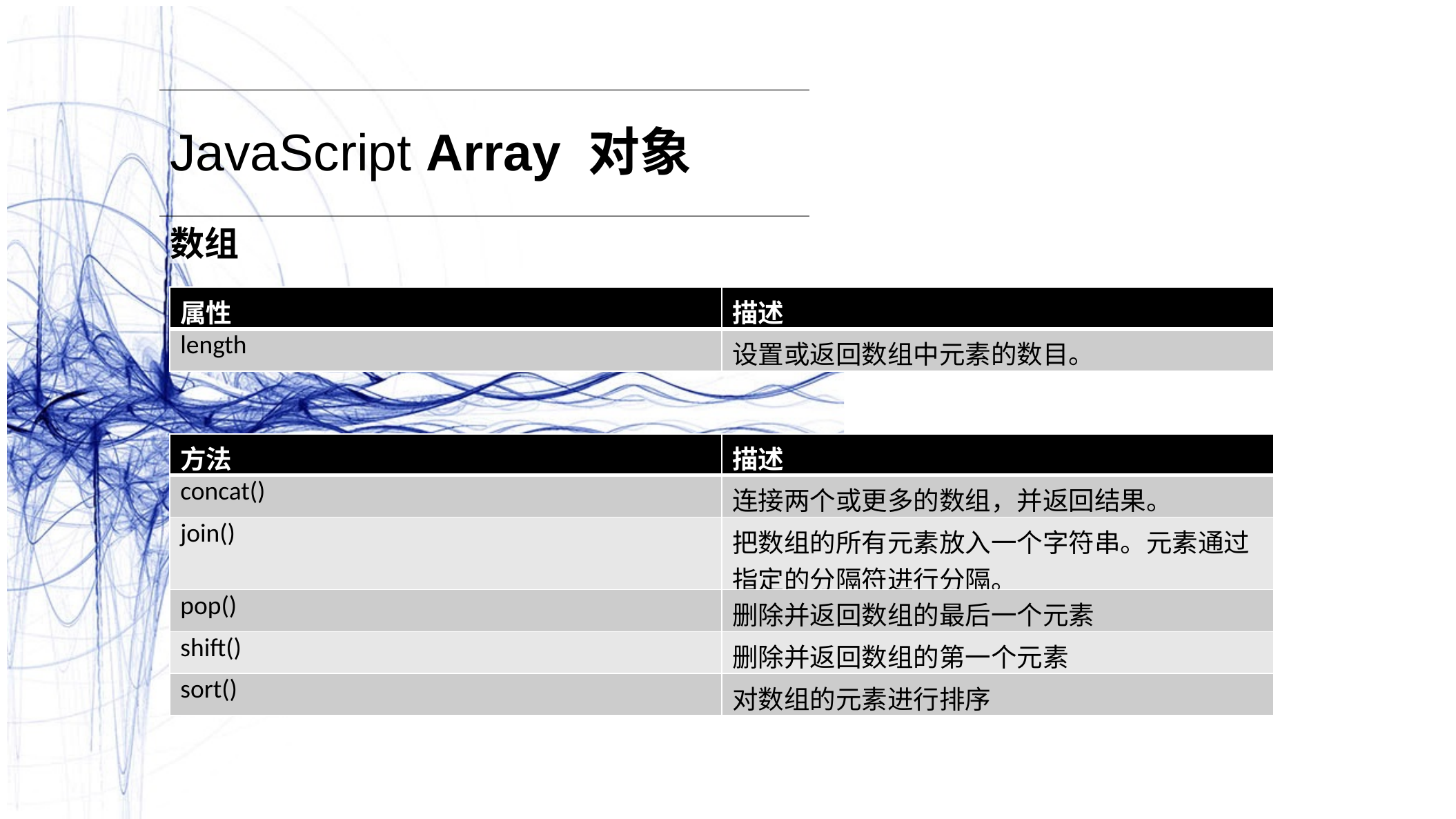

JavaScript Array 对象

数组
| 属性 | 描述 |
| --- | --- |
| length | 设置或返回数组中元素的数目。 |
| 方法 | 描述 |
| --- | --- |
| concat() | 连接两个或更多的数组，并返回结果。 |
| join() | 把数组的所有元素放入一个字符串。元素通过指定的分隔符进行分隔。 |
| pop() | 删除并返回数组的最后一个元素 |
| shift() | 删除并返回数组的第一个元素 |
| sort() | 对数组的元素进行排序 |